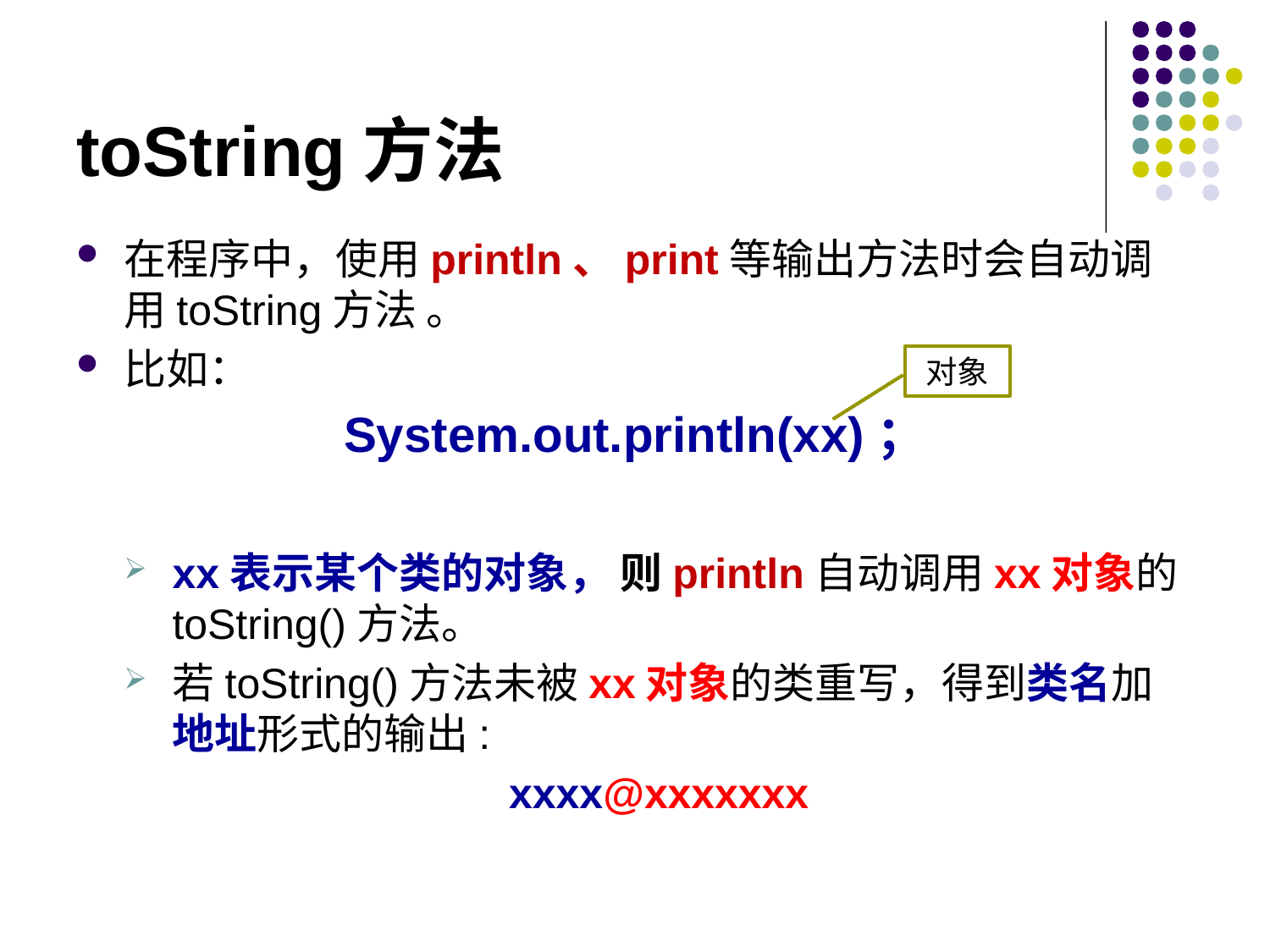

# toString方法
在程序中，使用println、print等输出方法时会自动调用toString方法 。
比如：
System.out.println(xx)；

xx表示某个类的对象， 则println自动调用xx对象的toString()方法。
若toString()方法未被xx对象的类重写，得到类名加地址形式的输出:
xxxx@xxxxxxx
对象